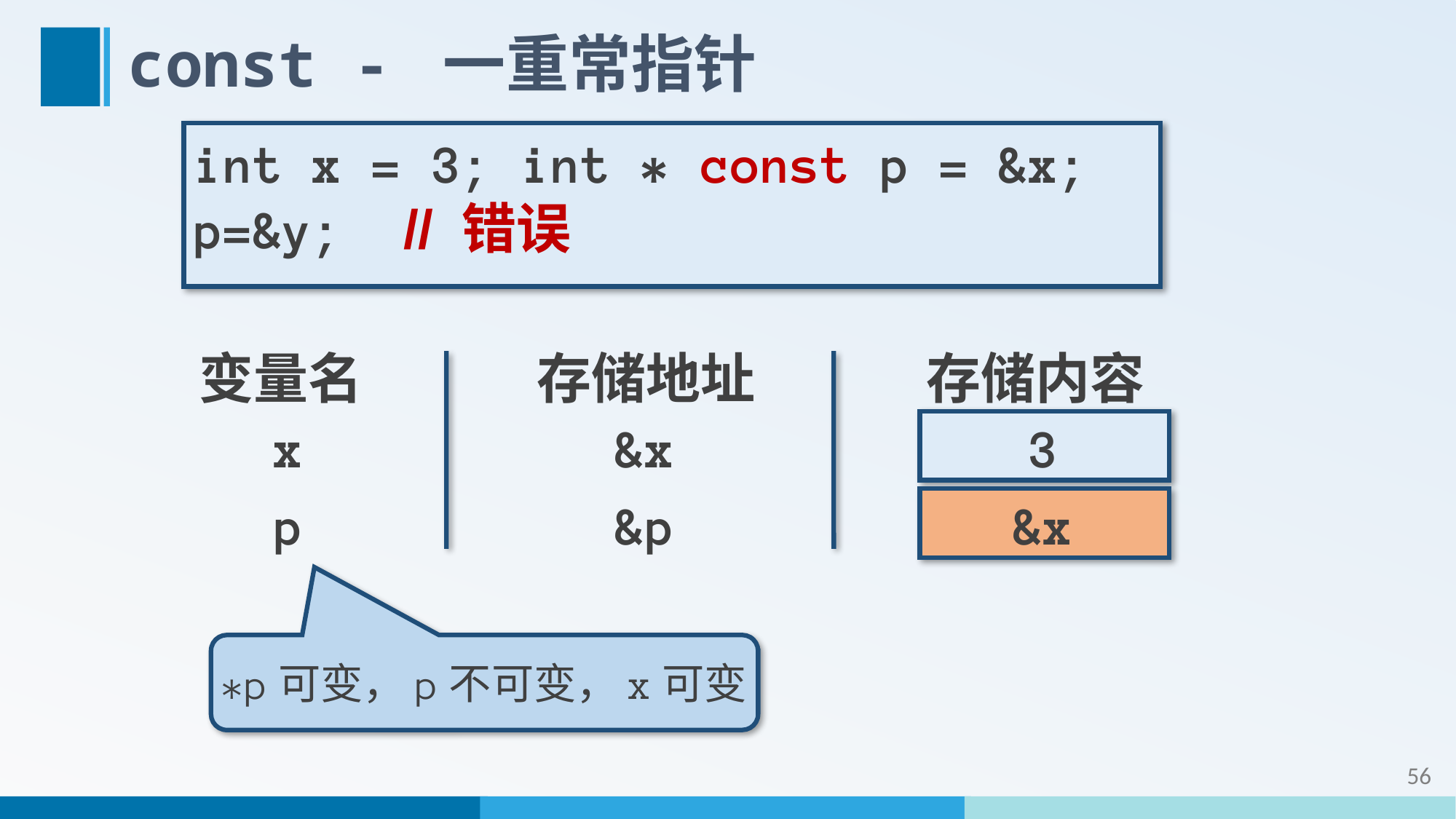

# const - 一重常指针
int x = 3; int * const p = &x;
p=&y;  // 错误
变量名
存储地址
存储内容

x
&x
3
p
&p
&x
*p可变，p不可变，x可变